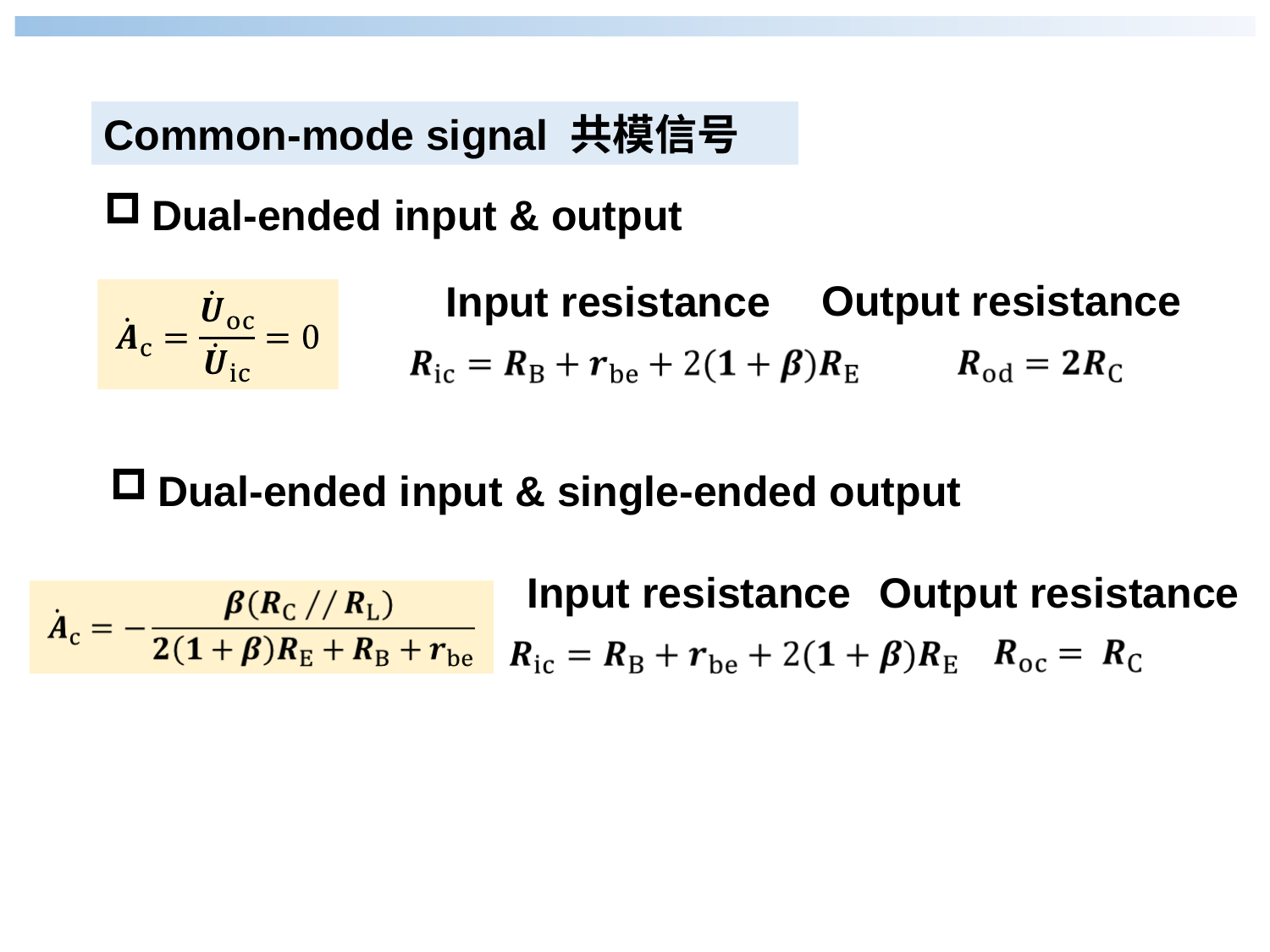

Common-mode signal 共模信号
Dual-ended input & output
Output resistance
Input resistance

Dual-ended input & single-ended output
Input resistance
Output resistance